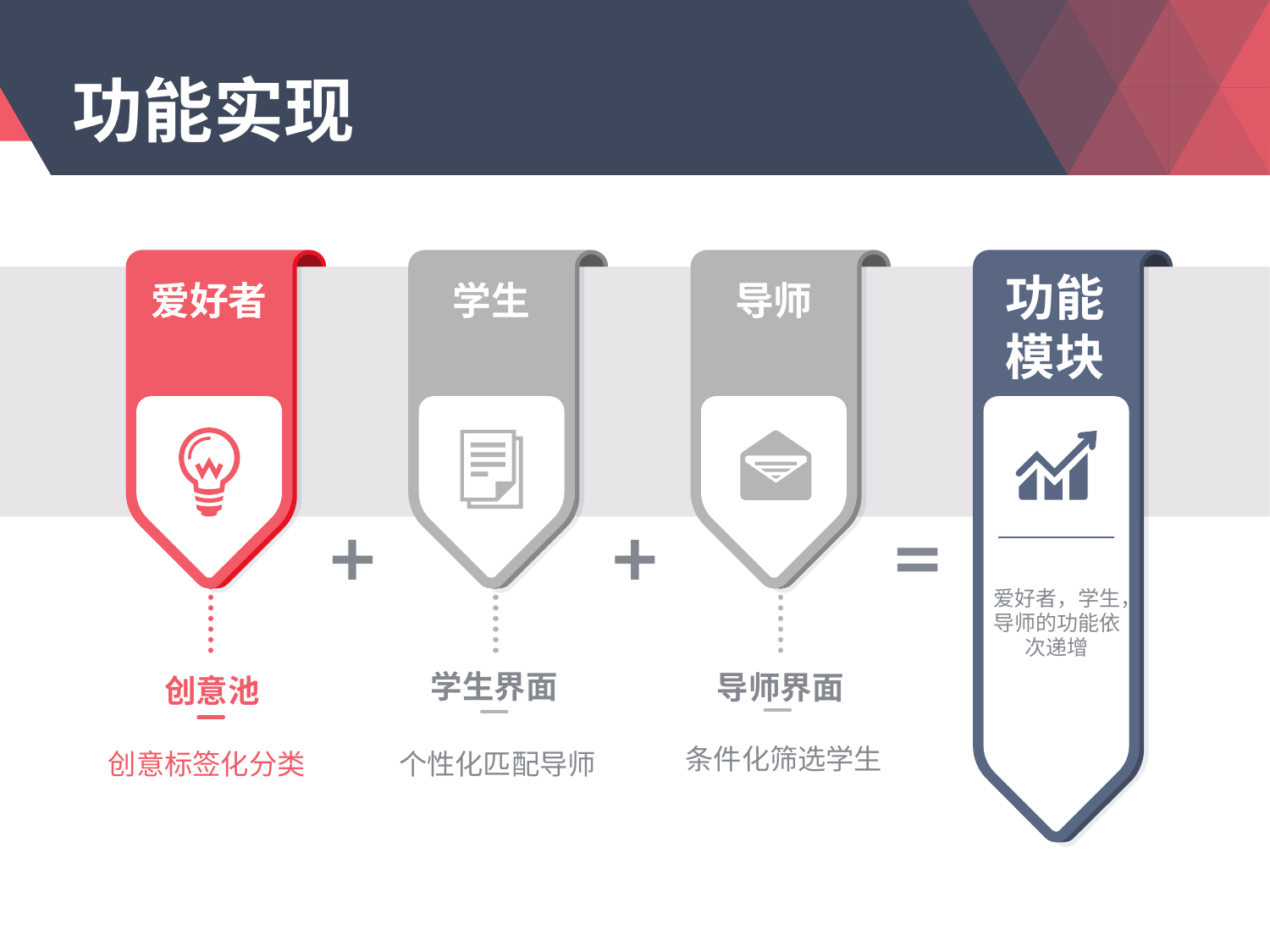

# 功能实现

功能模块
爱好者
学生
导师

爱好者，学生，导师的功能依次递增

创意标签化分类
创意池
学生界面
个性化匹配导师
导师界面
条件化筛选学生